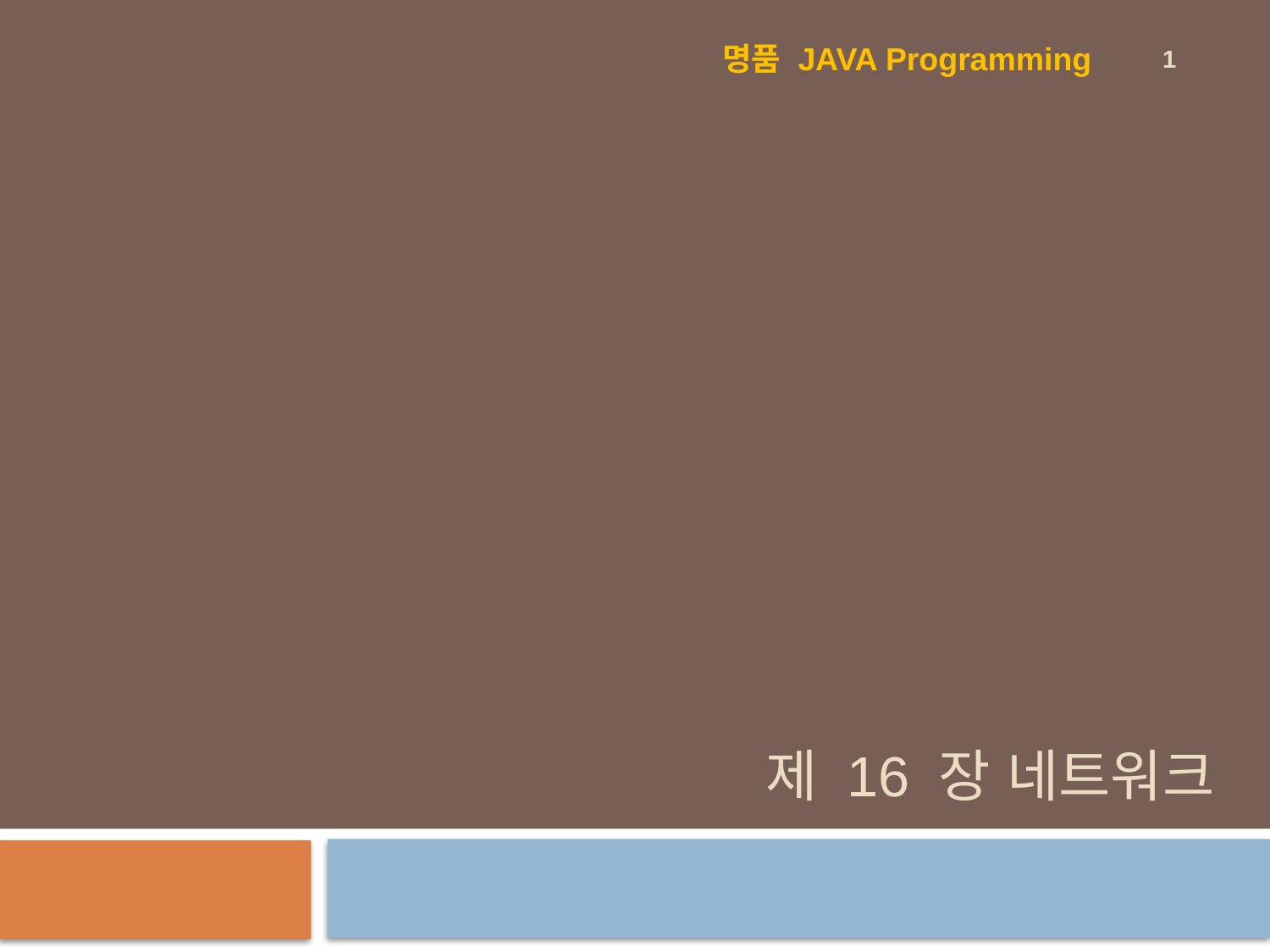

1
명품 JAVA Programming
# 제 16 장 네트워크